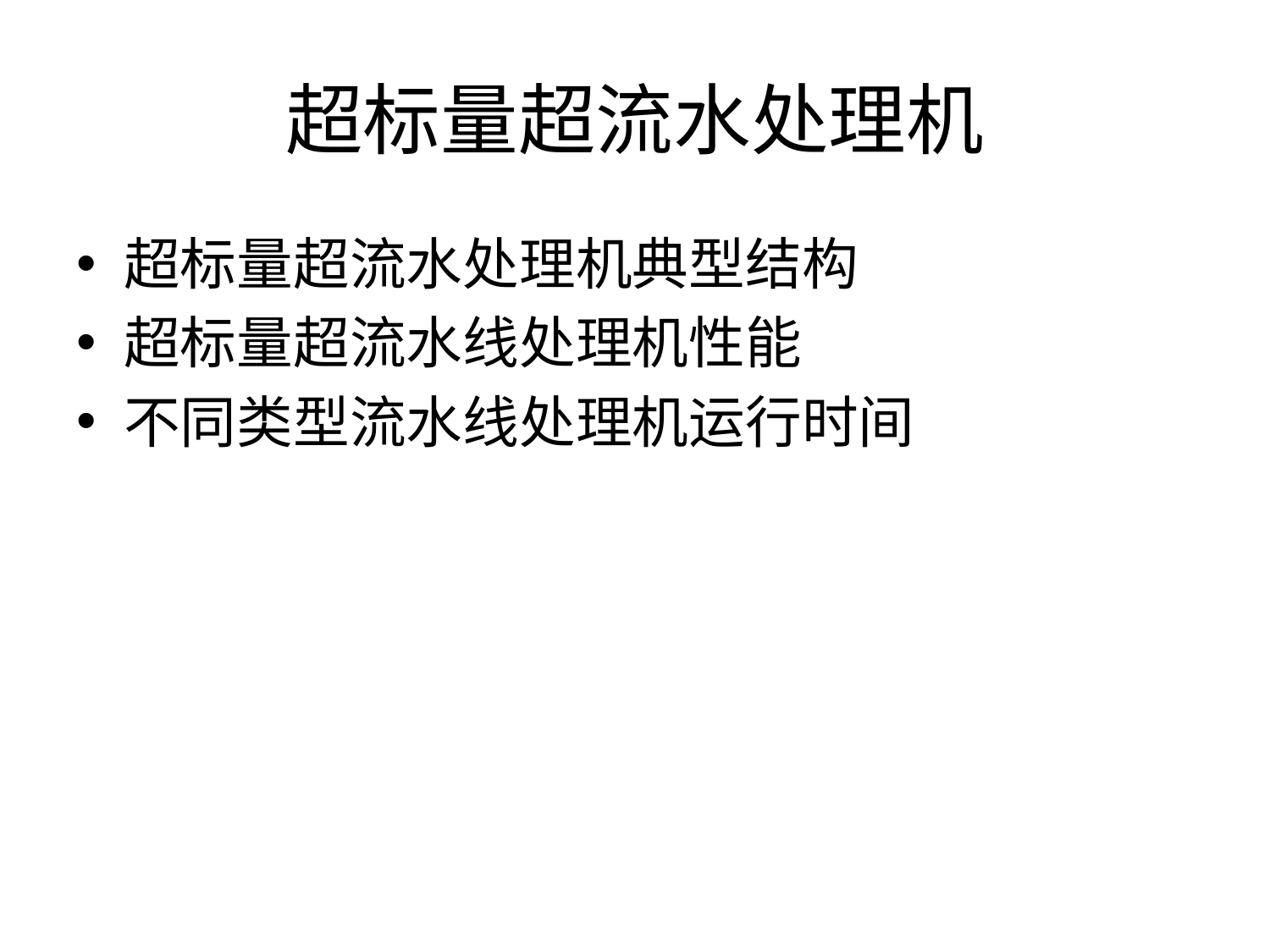

# 超标量超流水处理机
超标量超流水处理机典型结构
超标量超流水线处理机性能
不同类型流水线处理机运行时间